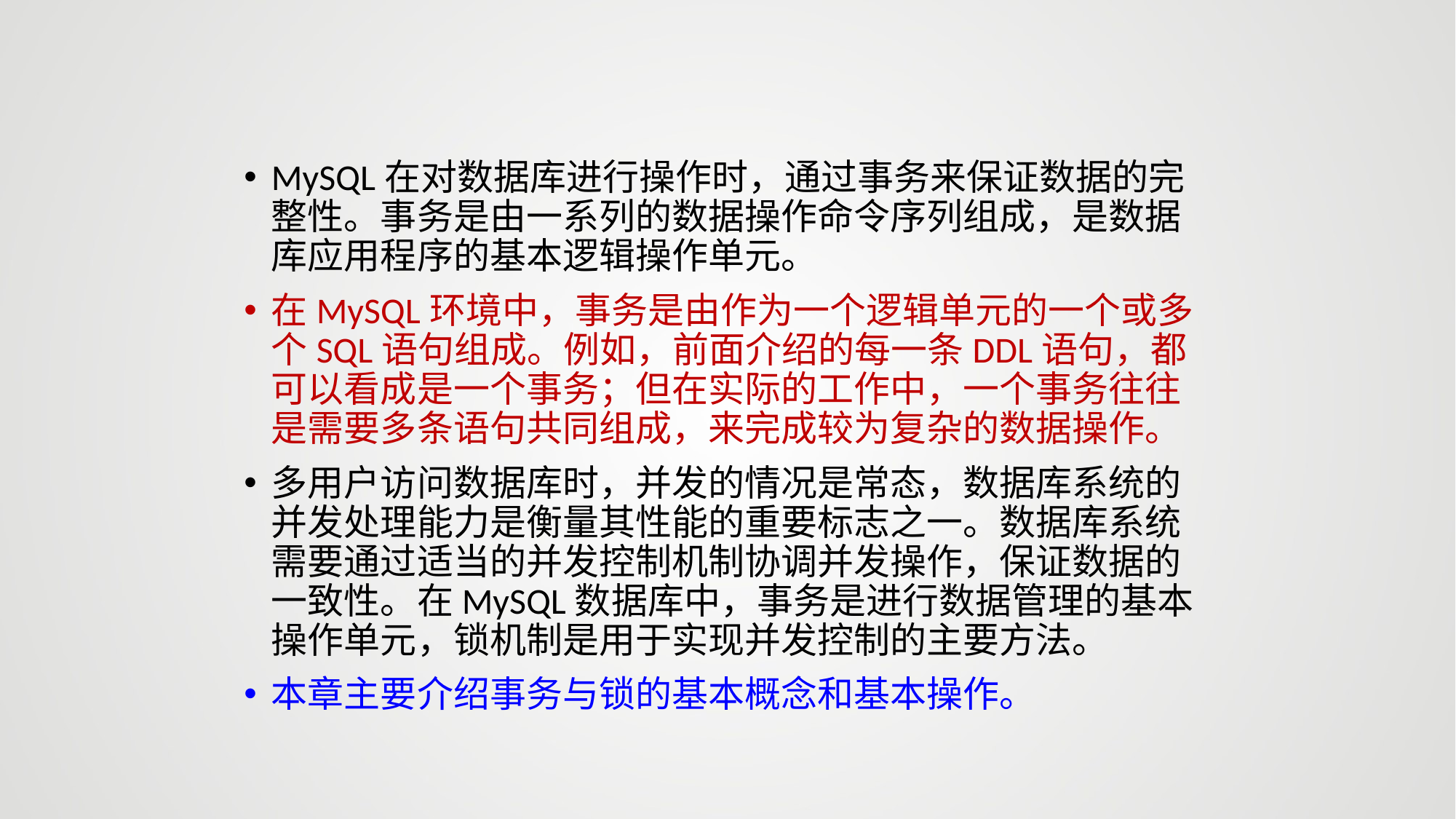

MySQL在对数据库进行操作时，通过事务来保证数据的完整性。事务是由一系列的数据操作命令序列组成，是数据库应用程序的基本逻辑操作单元。
在MySQL环境中，事务是由作为一个逻辑单元的一个或多个SQL语句组成。例如，前面介绍的每一条DDL语句，都可以看成是一个事务；但在实际的工作中，一个事务往往是需要多条语句共同组成，来完成较为复杂的数据操作。
多用户访问数据库时，并发的情况是常态，数据库系统的并发处理能力是衡量其性能的重要标志之一。数据库系统需要通过适当的并发控制机制协调并发操作，保证数据的一致性。在MySQL数据库中，事务是进行数据管理的基本操作单元，锁机制是用于实现并发控制的主要方法。
本章主要介绍事务与锁的基本概念和基本操作。